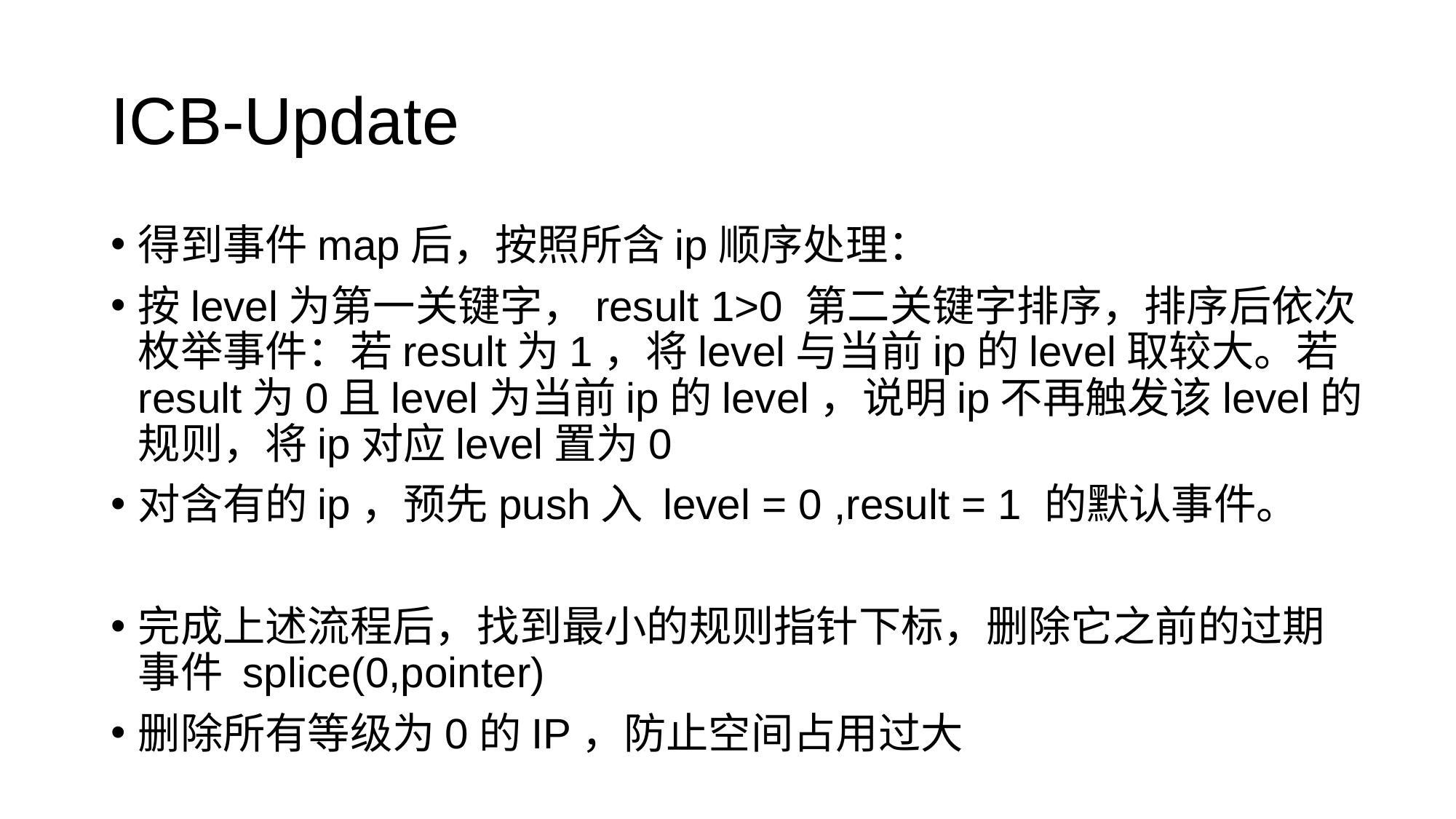

# ICB-Update
得到事件map后，按照所含ip顺序处理：
按level为第一关键字，result 1>0 第二关键字排序，排序后依次枚举事件：若result为1，将level与当前ip的level取较大。若result为0且level为当前ip的level，说明ip不再触发该level的规则，将ip对应level置为0
对含有的ip，预先push入 level = 0 ,result = 1 的默认事件。

完成上述流程后，找到最小的规则指针下标，删除它之前的过期事件 splice(0,pointer)
删除所有等级为0的IP，防止空间占用过大